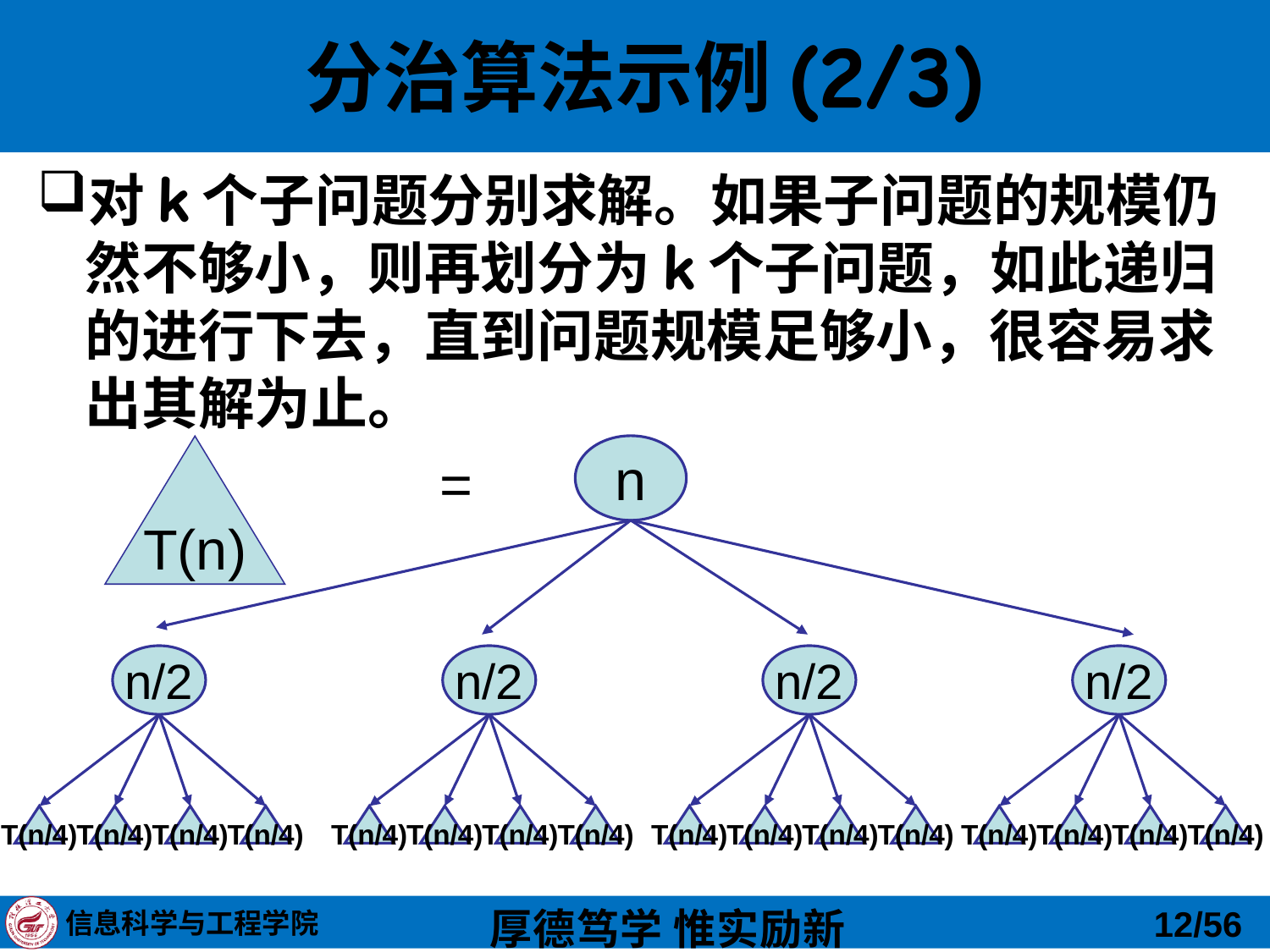

# 分治算法示例(2/3)
对k个子问题分别求解。如果子问题的规模仍然不够小，则再划分为k个子问题，如此递归的进行下去，直到问题规模足够小，很容易求出其解为止。
n
T(n)
=
n/2
T(n/4)
T(n/4)
T(n/4)
T(n/4)
n/2
T(n/4)
T(n/4)
T(n/4)
T(n/4)
n/2
T(n/4)
T(n/4)
T(n/4)
T(n/4)
n/2
T(n/4)
T(n/4)
T(n/4)
T(n/4)
12/56